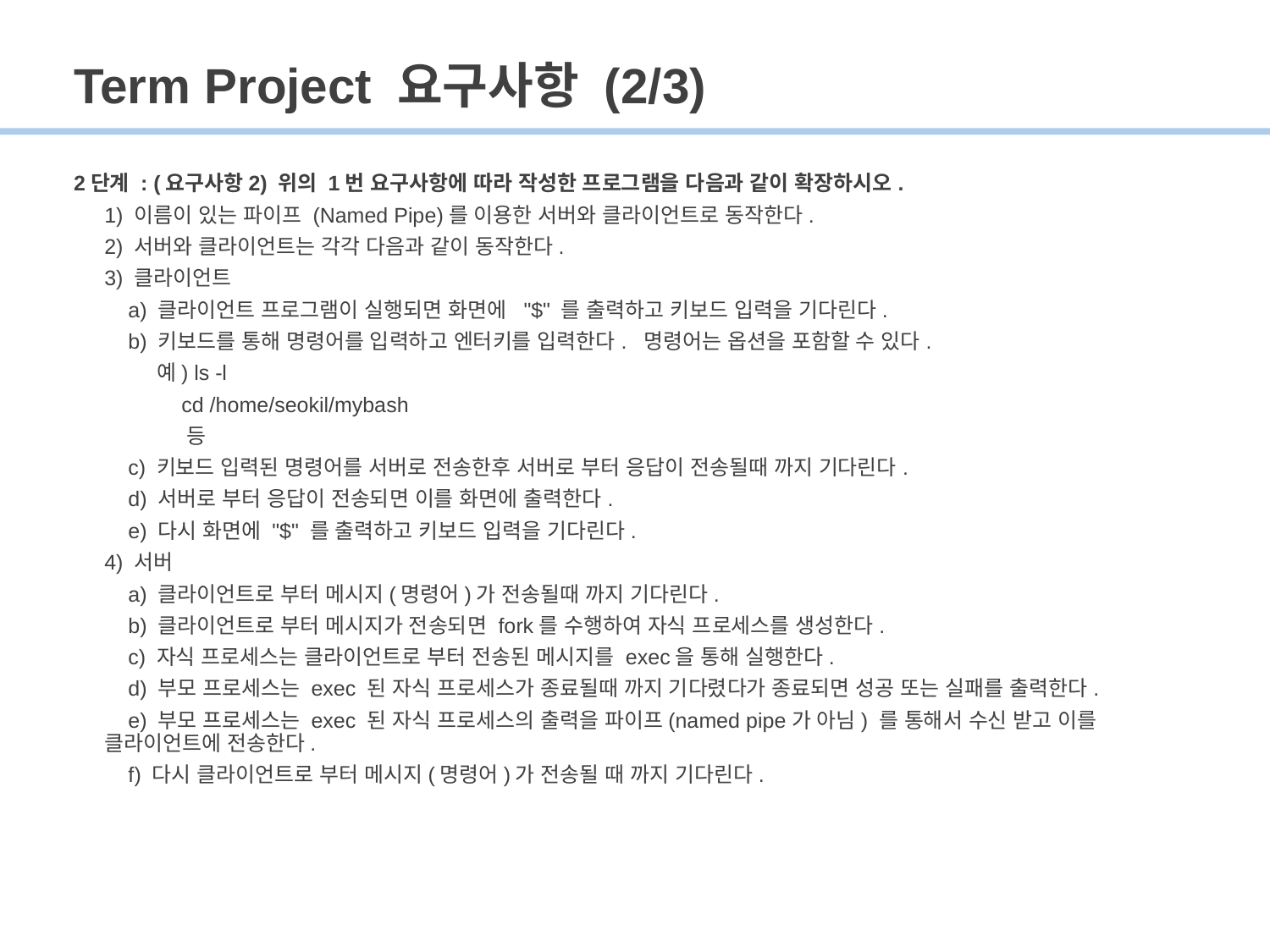

# Term Project 요구사항 (2/3)
2단계 : (요구사항2) 위의 1번 요구사항에 따라 작성한 프로그램을 다음과 같이 확장하시오.
1) 이름이 있는 파이프 (Named Pipe)를 이용한 서버와 클라이언트로 동작한다.
2) 서버와 클라이언트는 각각 다음과 같이 동작한다.
3) 클라이언트
    a) 클라이언트 프로그램이 실행되면 화면에  "$" 를 출력하고 키보드 입력을 기다린다.
    b) 키보드를 통해 명령어를 입력하고 엔터키를 입력한다.  명령어는 옵션을 포함할 수 있다.
        예) ls -l
             cd /home/seokil/mybash
             등
    c) 키보드 입력된 명령어를 서버로 전송한후 서버로 부터 응답이 전송될때 까지 기다린다.
    d) 서버로 부터 응답이 전송되면 이를 화면에 출력한다.
    e) 다시 화면에 "$" 를 출력하고 키보드 입력을 기다린다.
4) 서버
    a) 클라이언트로 부터 메시지(명령어)가 전송될때 까지 기다린다.
    b) 클라이언트로 부터 메시지가 전송되면 fork를 수행하여 자식 프로세스를 생성한다.
    c) 자식 프로세스는 클라이언트로 부터 전송된 메시지를 exec을 통해 실행한다.
    d) 부모 프로세스는 exec 된 자식 프로세스가 종료될때 까지 기다렸다가 종료되면 성공 또는 실패를 출력한다.
    e) 부모 프로세스는 exec 된 자식 프로세스의 출력을 파이프(named pipe가 아님) 를 통해서 수신 받고 이를 클라이언트에 전송한다.
    f) 다시 클라이언트로 부터 메시지(명령어)가 전송될 때 까지 기다린다.